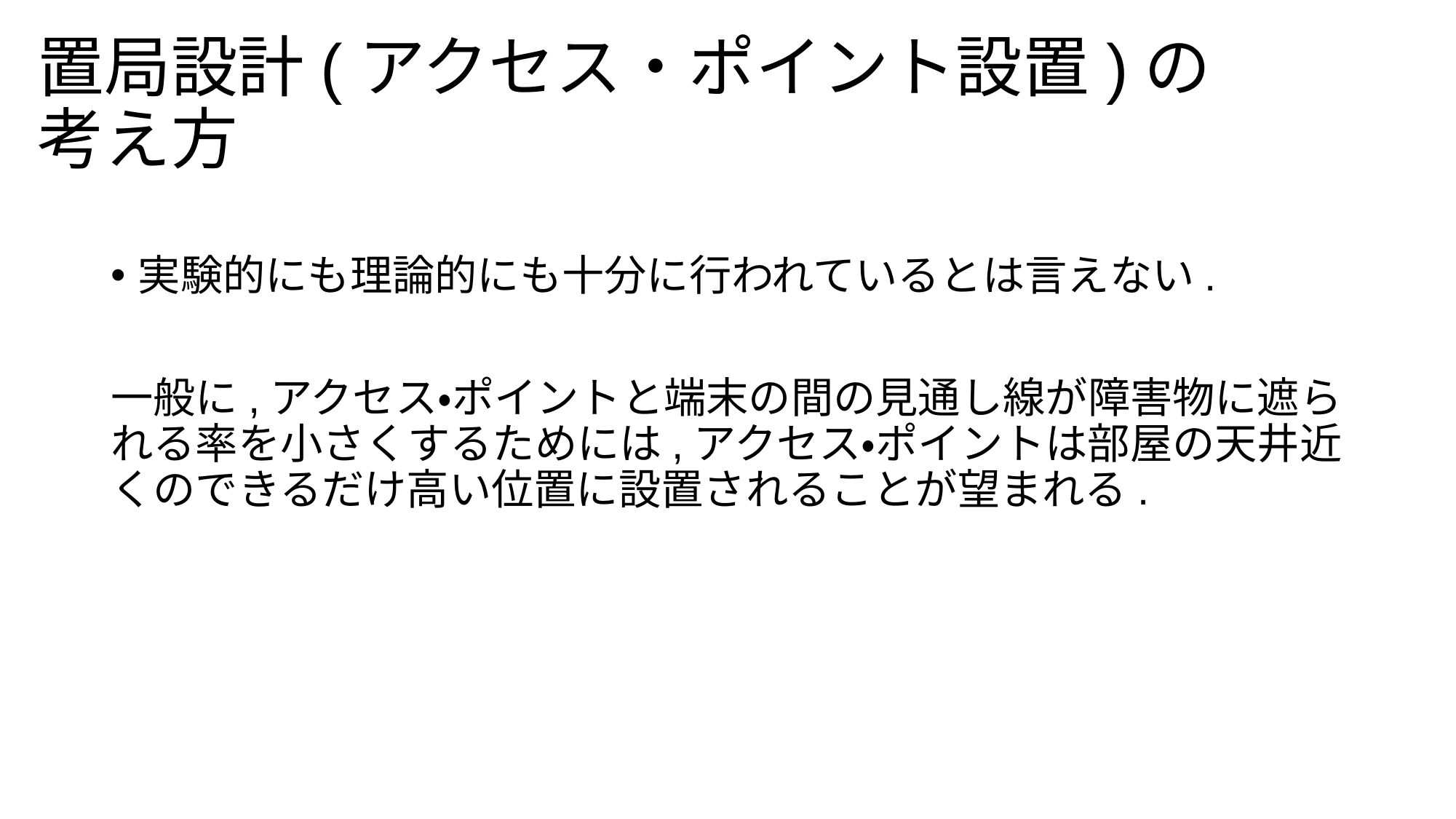

# 置局設計(アクセス・ポイント設置)の考え方
実験的にも理論的にも十分に行われているとは言えない.

一般に,アクセス・ポイントと端末の間の見通し線が障害物に遮られる率を小さくするためには,アクセス・ポイントは部屋の天井近くのできるだけ高い位置に設置されることが望まれる.